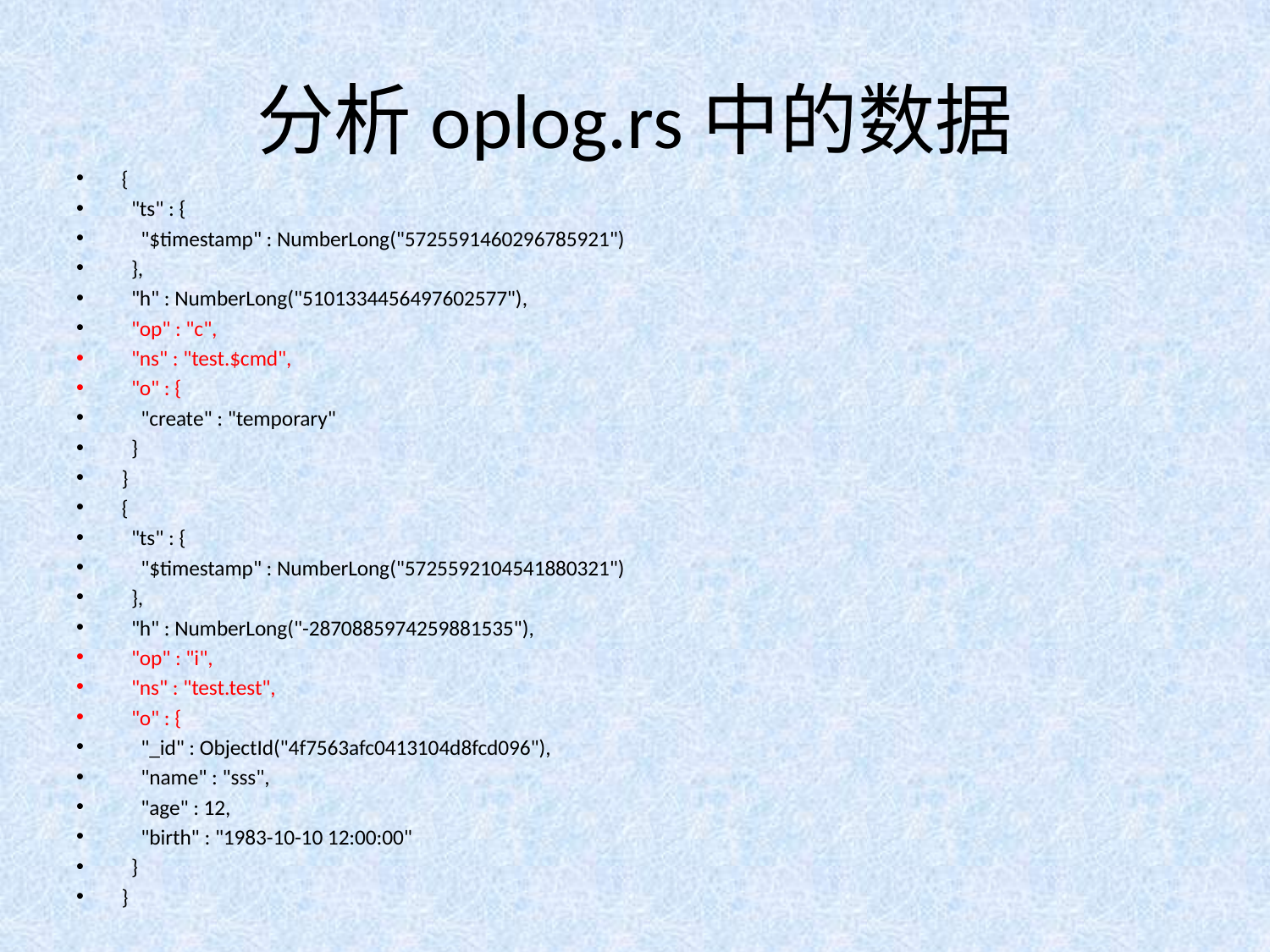

# 分析oplog.rs中的数据
{
  "ts" : {
    "$timestamp" : NumberLong("5725591460296785921")
  },
  "h" : NumberLong("5101334456497602577"),
  "op" : "c",
  "ns" : "test.$cmd",
  "o" : {
    "create" : "temporary"
  }
}
{
  "ts" : {
    "$timestamp" : NumberLong("5725592104541880321")
  },
  "h" : NumberLong("-2870885974259881535"),
  "op" : "i",
  "ns" : "test.test",
  "o" : {
    "_id" : ObjectId("4f7563afc0413104d8fcd096"),
    "name" : "sss",
    "age" : 12,
    "birth" : "1983-10-10 12:00:00"
  }
}